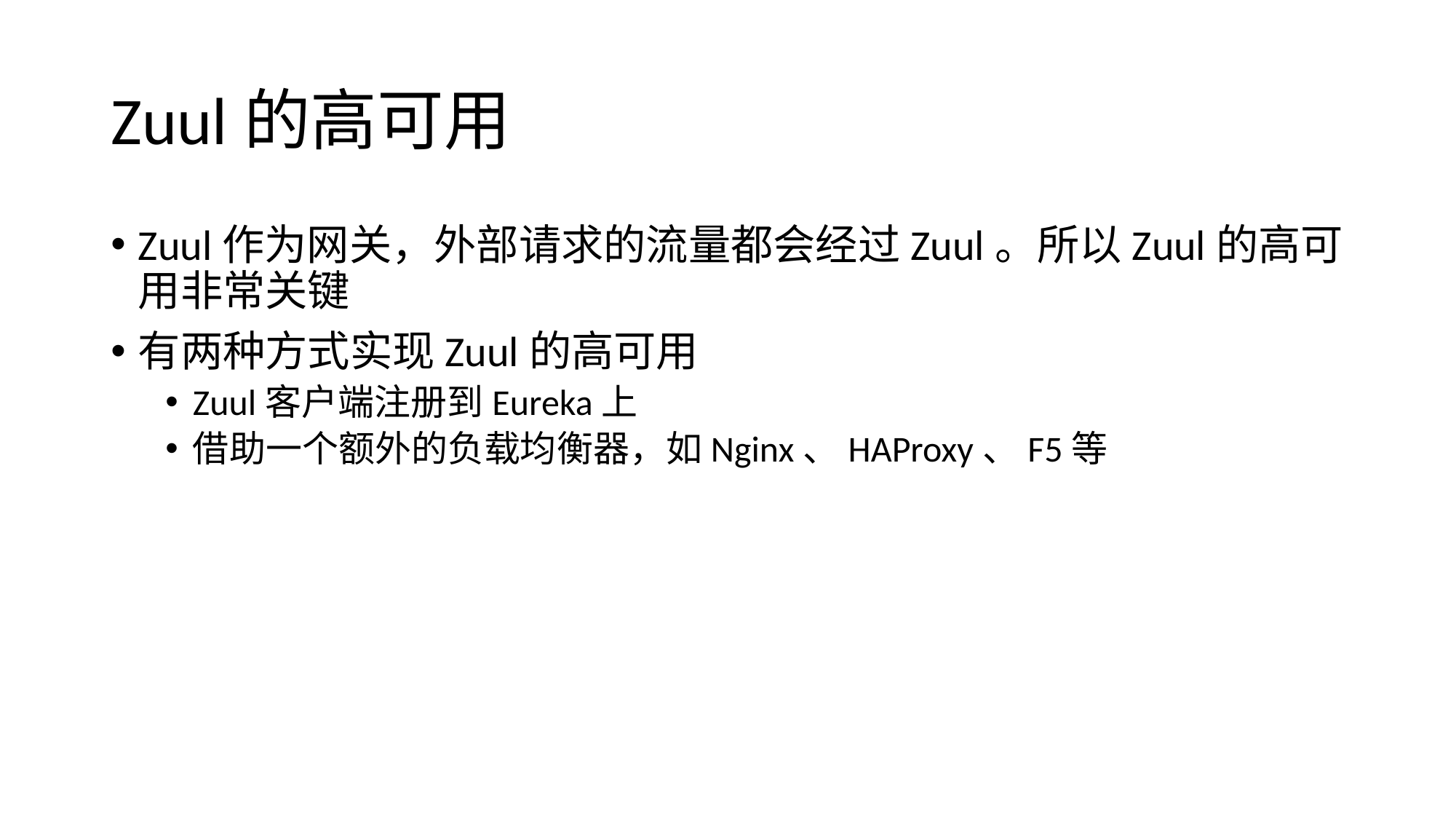

# Zuul的高可用
Zuul作为网关，外部请求的流量都会经过Zuul。所以Zuul的高可用非常关键
有两种方式实现Zuul的高可用
Zuul客户端注册到Eureka上
借助一个额外的负载均衡器，如Nginx、HAProxy、F5等